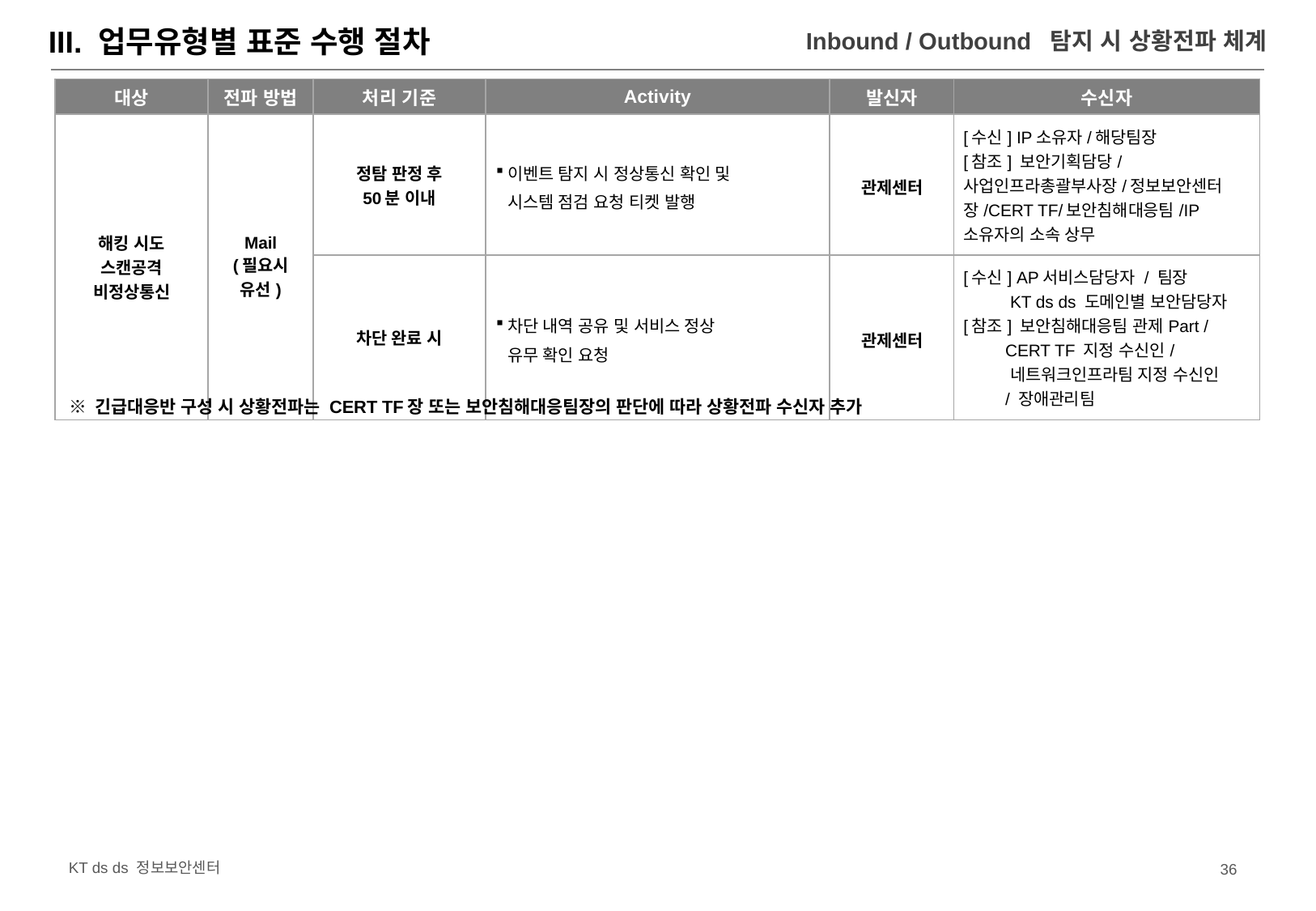

III. 업무유형별 표준 수행 절차
Inbound / Outbound  탐지 시 상황전파 체계
| 대상 | 전파 방법 | 처리 기준 | Activity | 발신자 | 수신자 |
| --- | --- | --- | --- | --- | --- |
| 해킹 시도 스캔공격 비정상통신 | Mail (필요시 유선) | 정탐 판정 후 50분 이내 | 이벤트 탐지 시 정상통신 확인 및 시스템 점검 요청 티켓 발행 | 관제센터 | [수신] IP소유자/해당팀장 [참조] 보안기획담당/사업인프라총괄부사장/정보보안센터장/CERT TF/보안침해대응팀/IP소유자의 소속 상무 |
|  |  | 차단 완료 시 | 차단 내역 공유 및 서비스 정상 유무 확인 요청 | 관제센터 | [수신] AP서비스담당자 / 팀장 KT ds ds 도메인별 보안담당자 [참조] 보안침해대응팀 관제Part / CERT TF 지정 수신인/ 네트워크인프라팀 지정 수신인 / 장애관리팀 |
※ 긴급대응반 구성 시 상황전파는 CERT TF장 또는 보안침해대응팀장의 판단에 따라 상황전파 수신자 추가
36